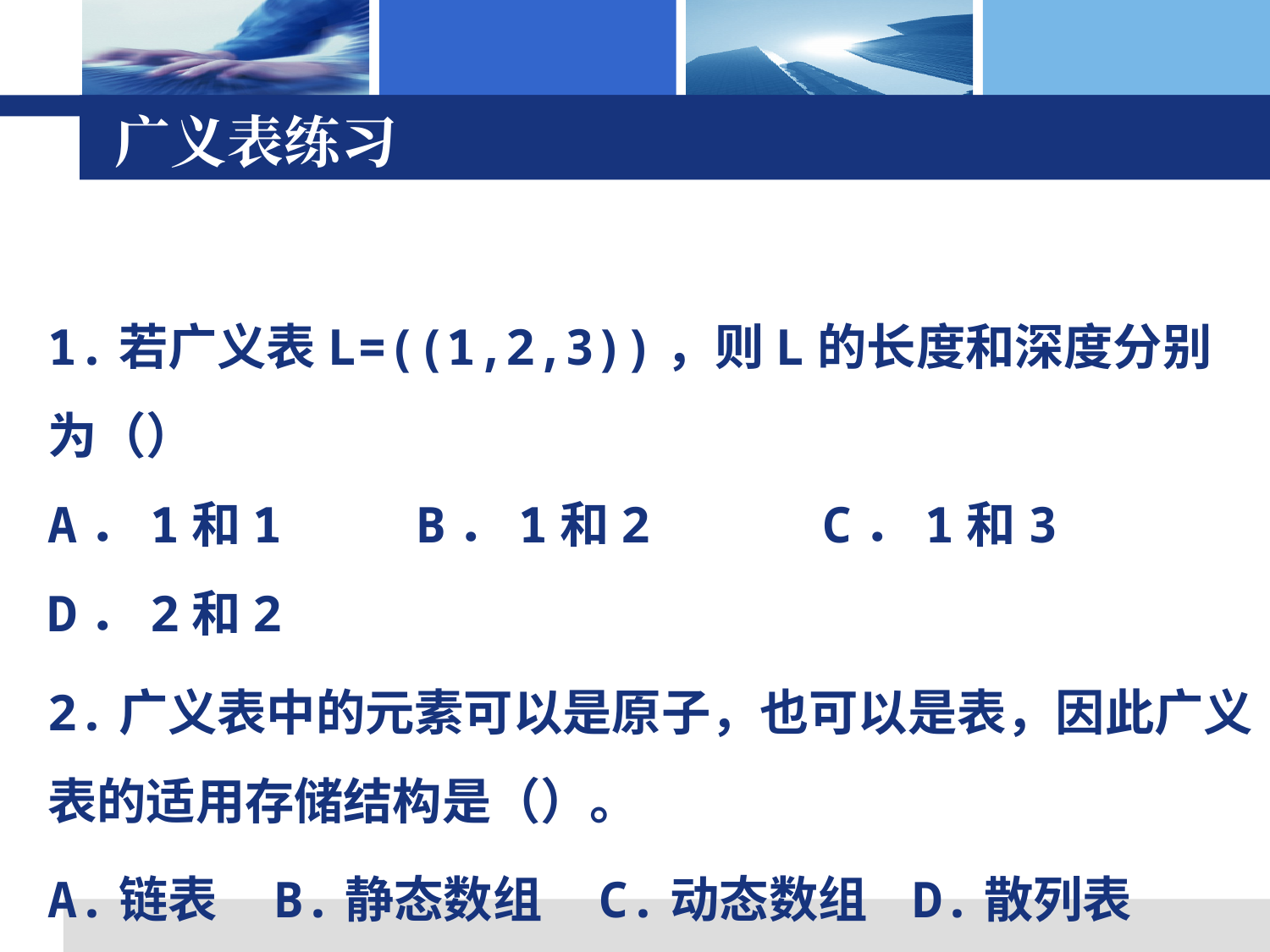

# 广义表练习
1.若广义表L=((1,2,3))，则L的长度和深度分别为（）
A．1和1　　 B．1和2　　　C．1和3　　 D．2和2
2.广义表中的元素可以是原子，也可以是表，因此广义表的适用存储结构是（）。
A.链表    B.静态数组    C.动态数组   D.散列表